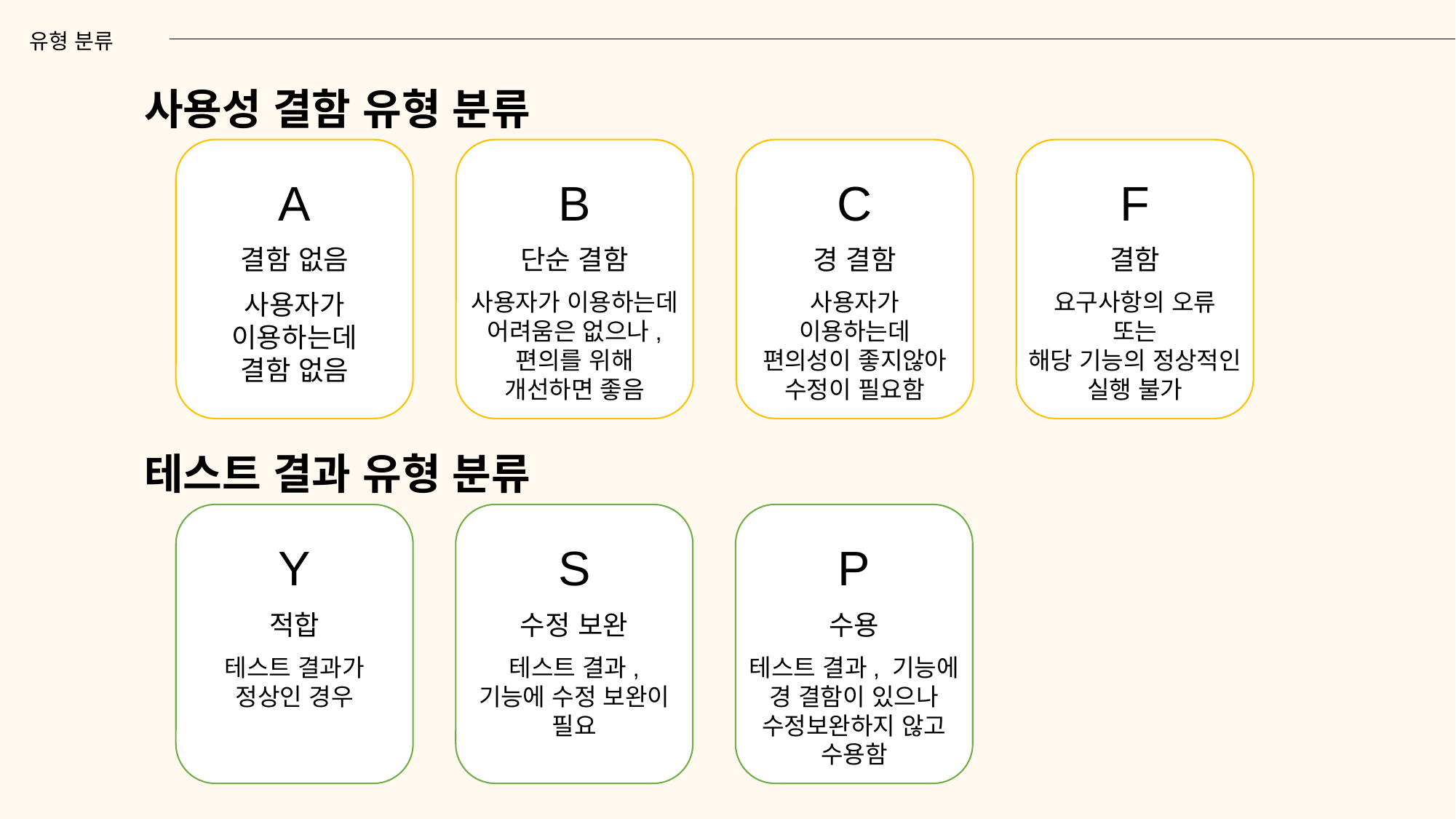

유형 분류
사용성 결함 유형 분류

A
결함 없음
사용자가
이용하는데
결함 없음

B
단순 결함
사용자가 이용하는데
어려움은 없으나,
편의를 위해
개선하면 좋음

C
경 결함
사용자가
이용하는데
편의성이 좋지않아
수정이 필요함

F
결함
요구사항의 오류
또는
해당 기능의 정상적인
실행 불가
테스트 결과 유형 분류

Y
적합
테스트 결과가
정상인 경우

S
수정 보완
테스트 결과,
기능에 수정 보완이
필요

P
수용
테스트 결과, 기능에
경 결함이 있으나
수정보완하지 않고
수용함